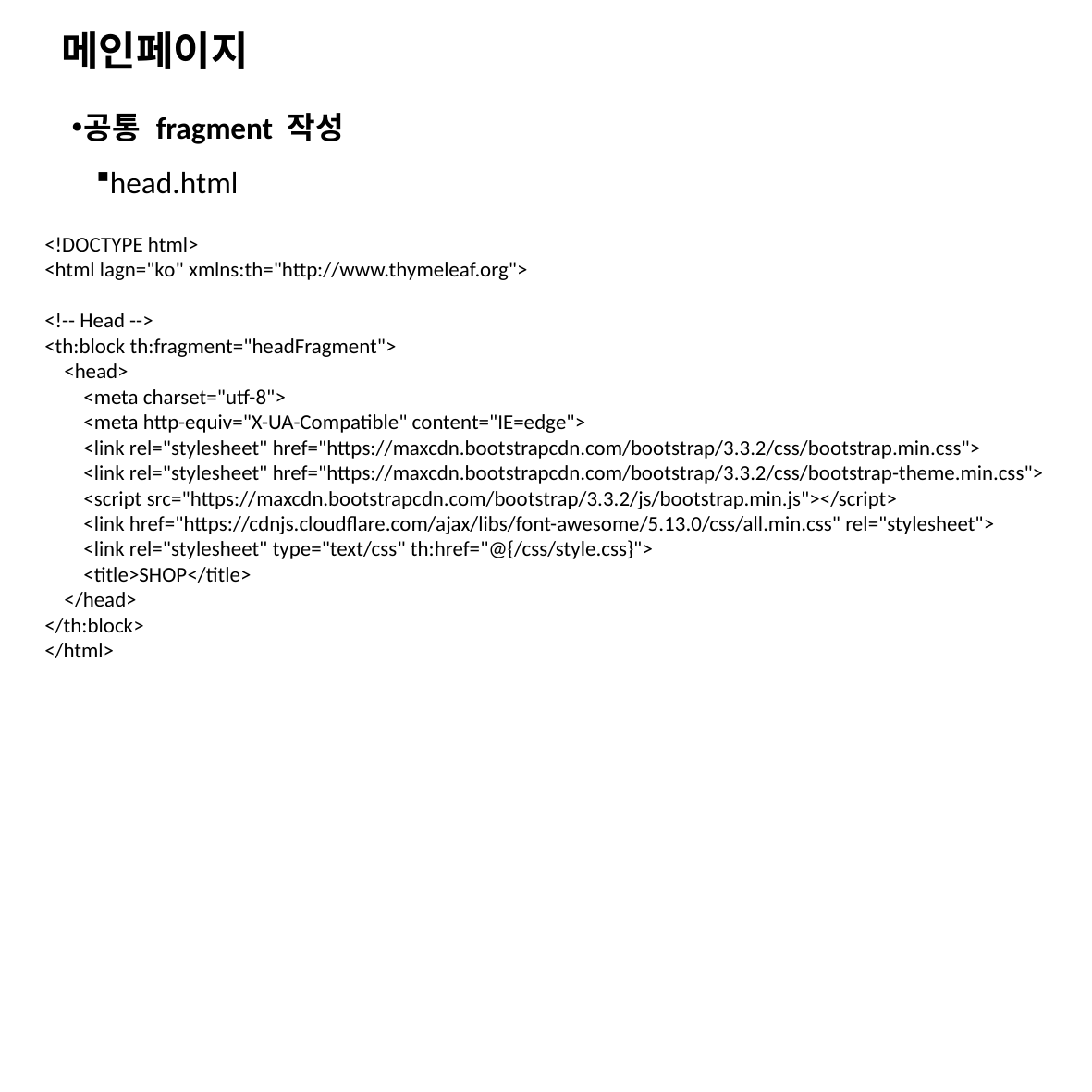

# 메인페이지
공통 fragment 작성
head.html

<!DOCTYPE html>
<html lagn="ko" xmlns:th="http://www.thymeleaf.org">

<!-- Head -->
<th:block th:fragment="headFragment">
    <head>
        <meta charset="utf-8">
        <meta http-equiv="X-UA-Compatible" content="IE=edge">
        <link rel="stylesheet" href="https://maxcdn.bootstrapcdn.com/bootstrap/3.3.2/css/bootstrap.min.css">
        <link rel="stylesheet" href="https://maxcdn.bootstrapcdn.com/bootstrap/3.3.2/css/bootstrap-theme.min.css">
        <script src="https://maxcdn.bootstrapcdn.com/bootstrap/3.3.2/js/bootstrap.min.js"></script>
        <link href="https://cdnjs.cloudflare.com/ajax/libs/font-awesome/5.13.0/css/all.min.css" rel="stylesheet">
        <link rel="stylesheet" type="text/css" th:href="@{/css/style.css}">
        <title>SHOP</title>
    </head>
</th:block>
</html>